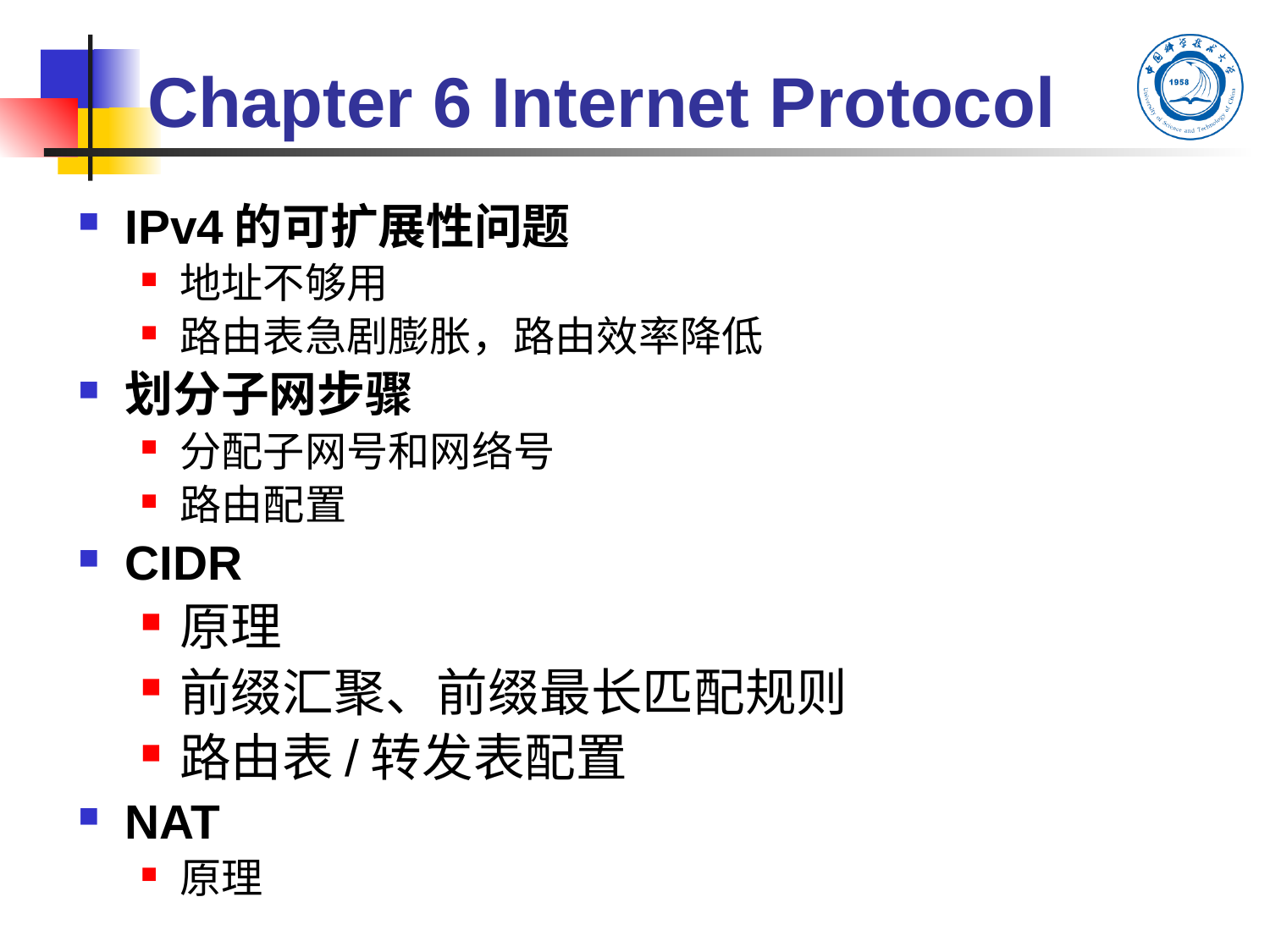

# Chapter 6 Internet Protocol
IPv4的可扩展性问题
地址不够用
路由表急剧膨胀，路由效率降低
划分子网步骤
分配子网号和网络号
路由配置
CIDR
原理
前缀汇聚、前缀最长匹配规则
路由表/转发表配置
NAT
原理